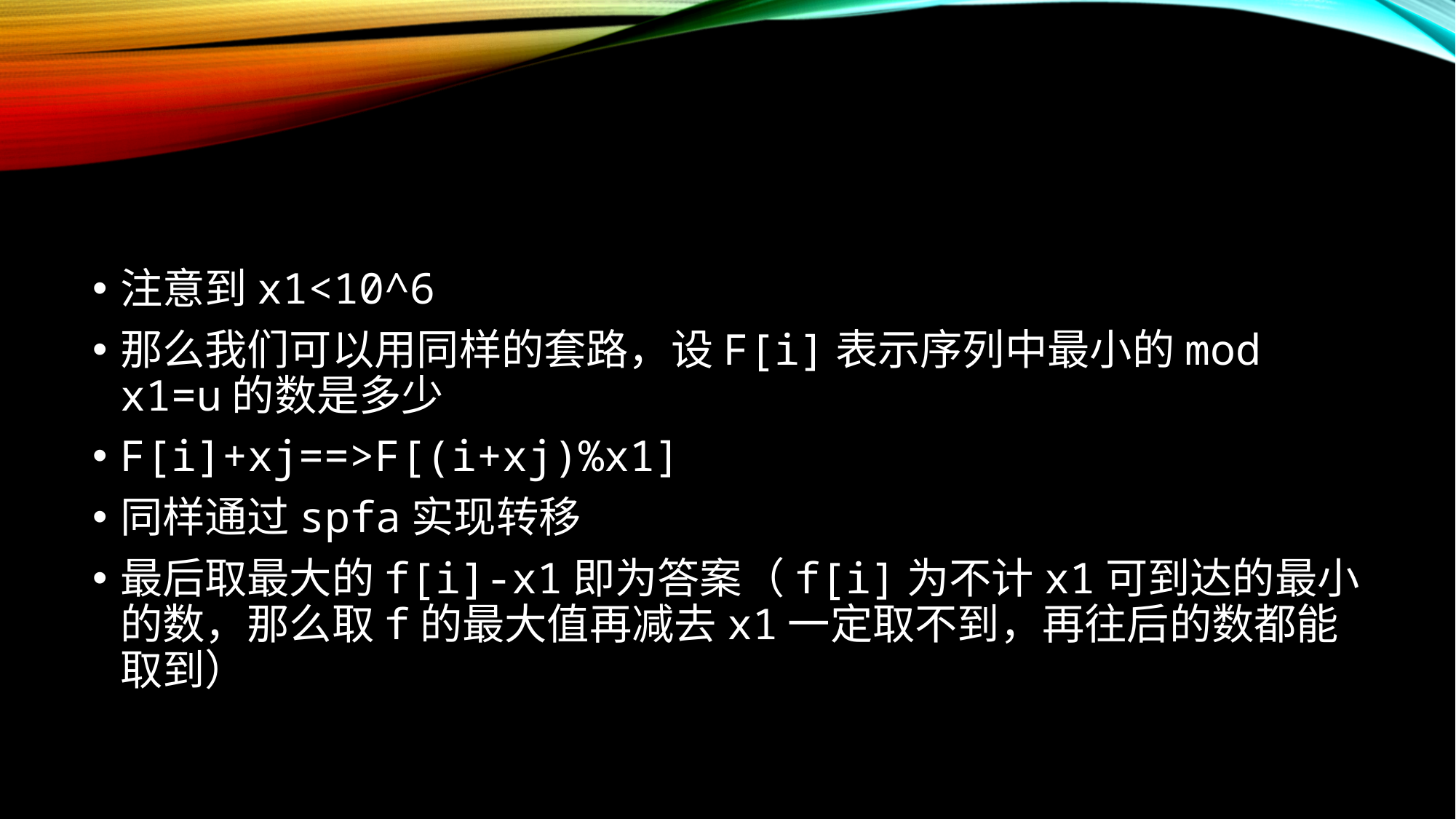

注意到x1<10^6
那么我们可以用同样的套路，设F[i]表示序列中最小的mod x1=u的数是多少
F[i]+xj==>F[(i+xj)%x1]
同样通过spfa实现转移
最后取最大的f[i]-x1即为答案（f[i]为不计x1可到达的最小的数，那么取f的最大值再减去x1一定取不到，再往后的数都能取到）